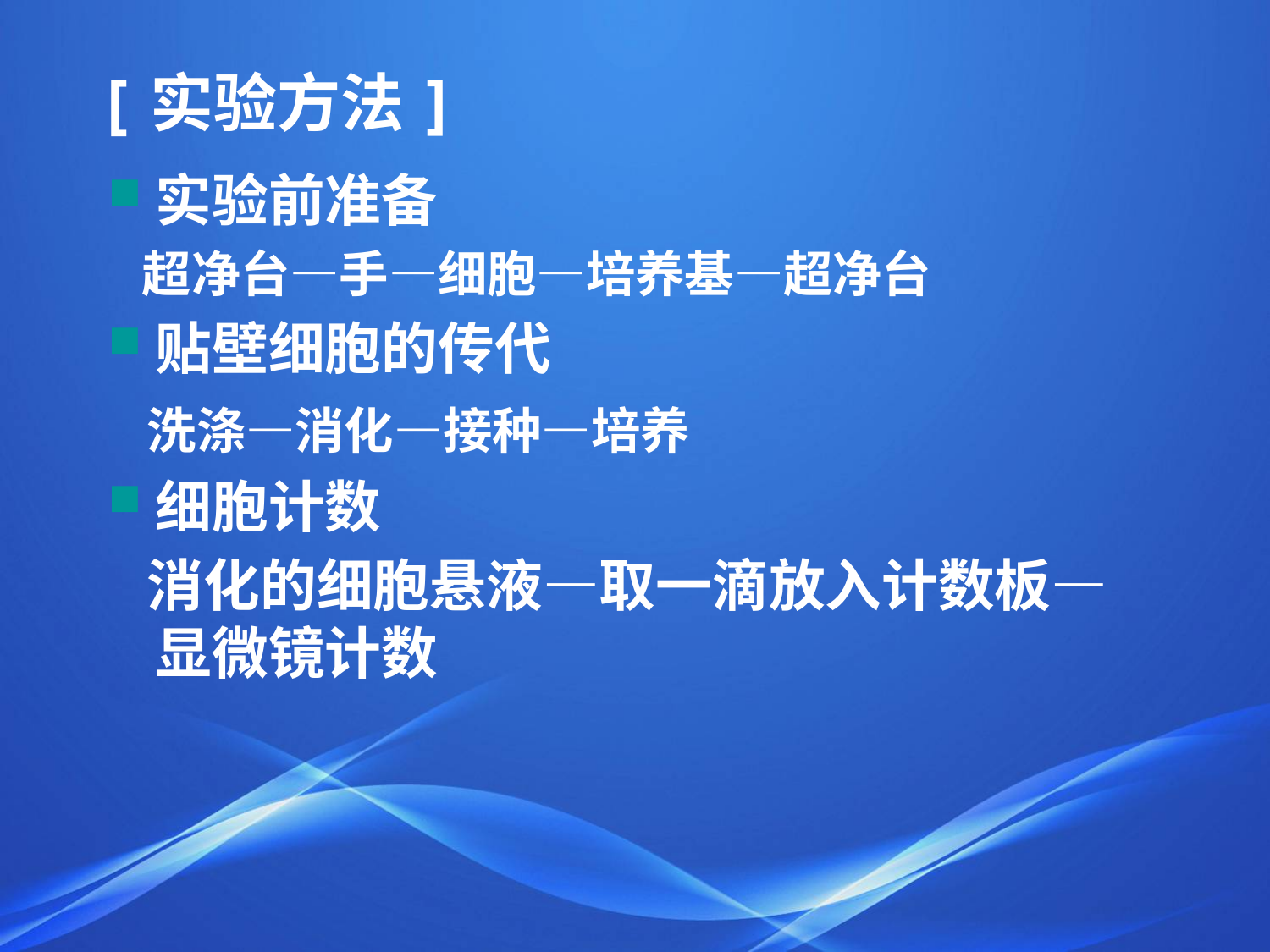

# [实验方法]
实验前准备
  超净台—手—细胞—培养基—超净台
贴壁细胞的传代
  洗涤—消化—接种—培养
细胞计数
  消化的细胞悬液—取一滴放入计数板—显微镜计数